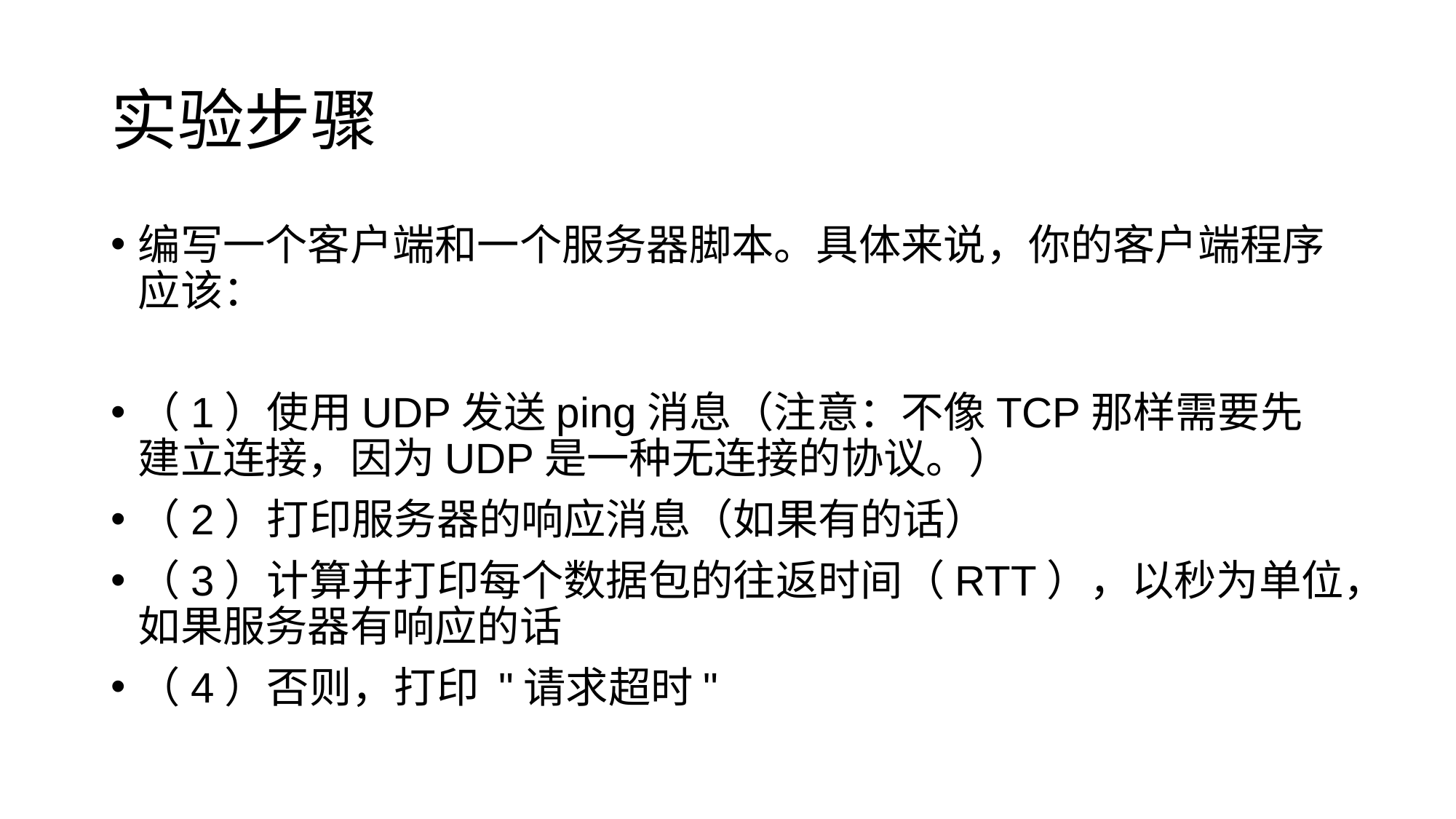

# 实验步骤
编写一个客户端和一个服务器脚本。具体来说，你的客户端程序应该：

（1）使用UDP发送ping消息（注意：不像TCP那样需要先建立连接，因为UDP是一种无连接的协议。）
（2）打印服务器的响应消息（如果有的话）
（3）计算并打印每个数据包的往返时间（RTT），以秒为单位，如果服务器有响应的话
（4）否则，打印 "请求超时"